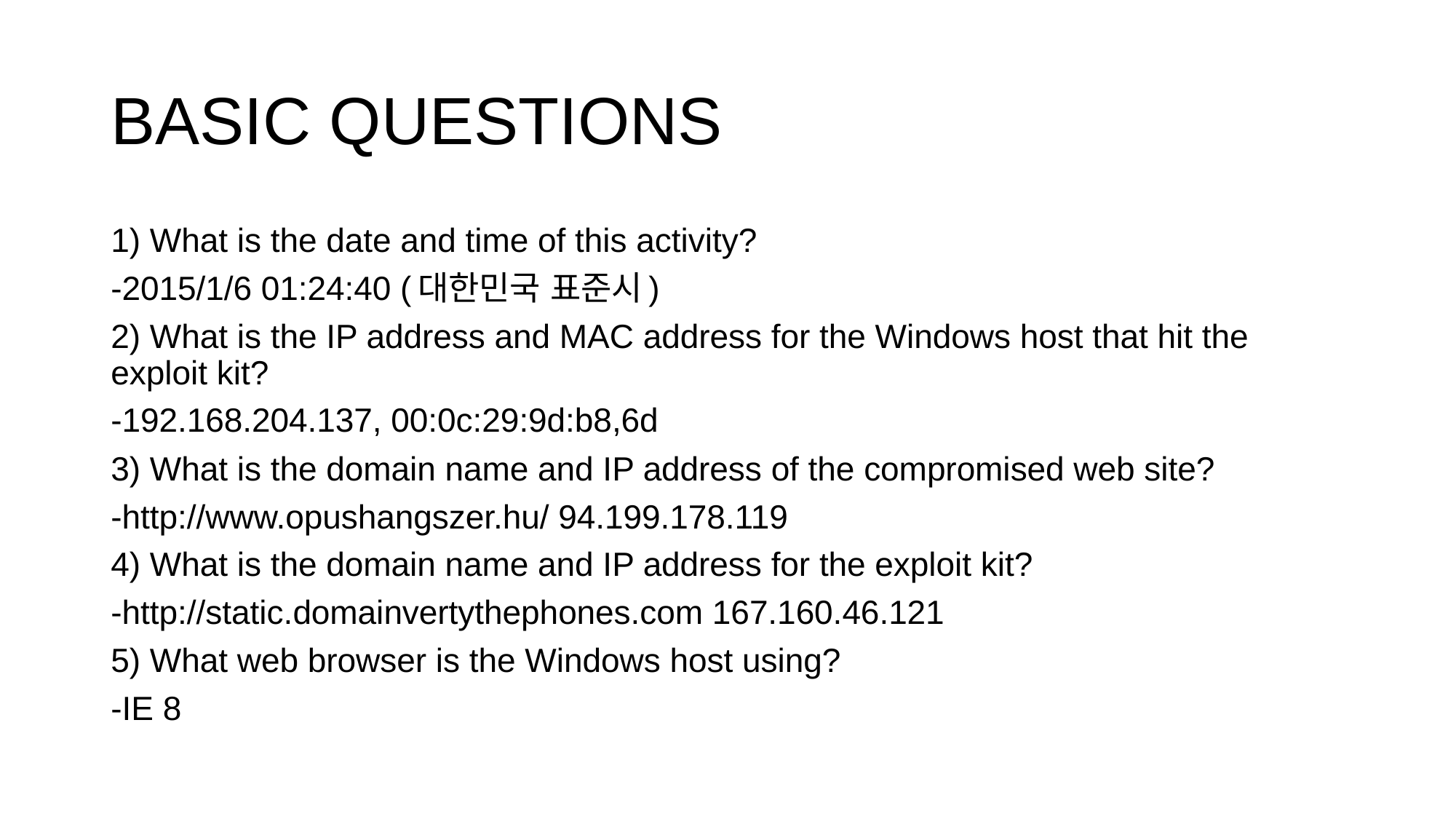

# BASIC QUESTIONS
1) What is the date and time of this activity?
-2015/1/6 01:24:40 (대한민국 표준시)
2) What is the IP address and MAC address for the Windows host that hit the exploit kit?
-192.168.204.137, 00:0c:29:9d:b8,6d
3) What is the domain name and IP address of the compromised web site?
-http://www.opushangszer.hu/ 94.199.178.119
4) What is the domain name and IP address for the exploit kit?
-http://static.domainvertythephones.com 167.160.46.121
5) What web browser is the Windows host using?
-IE 8